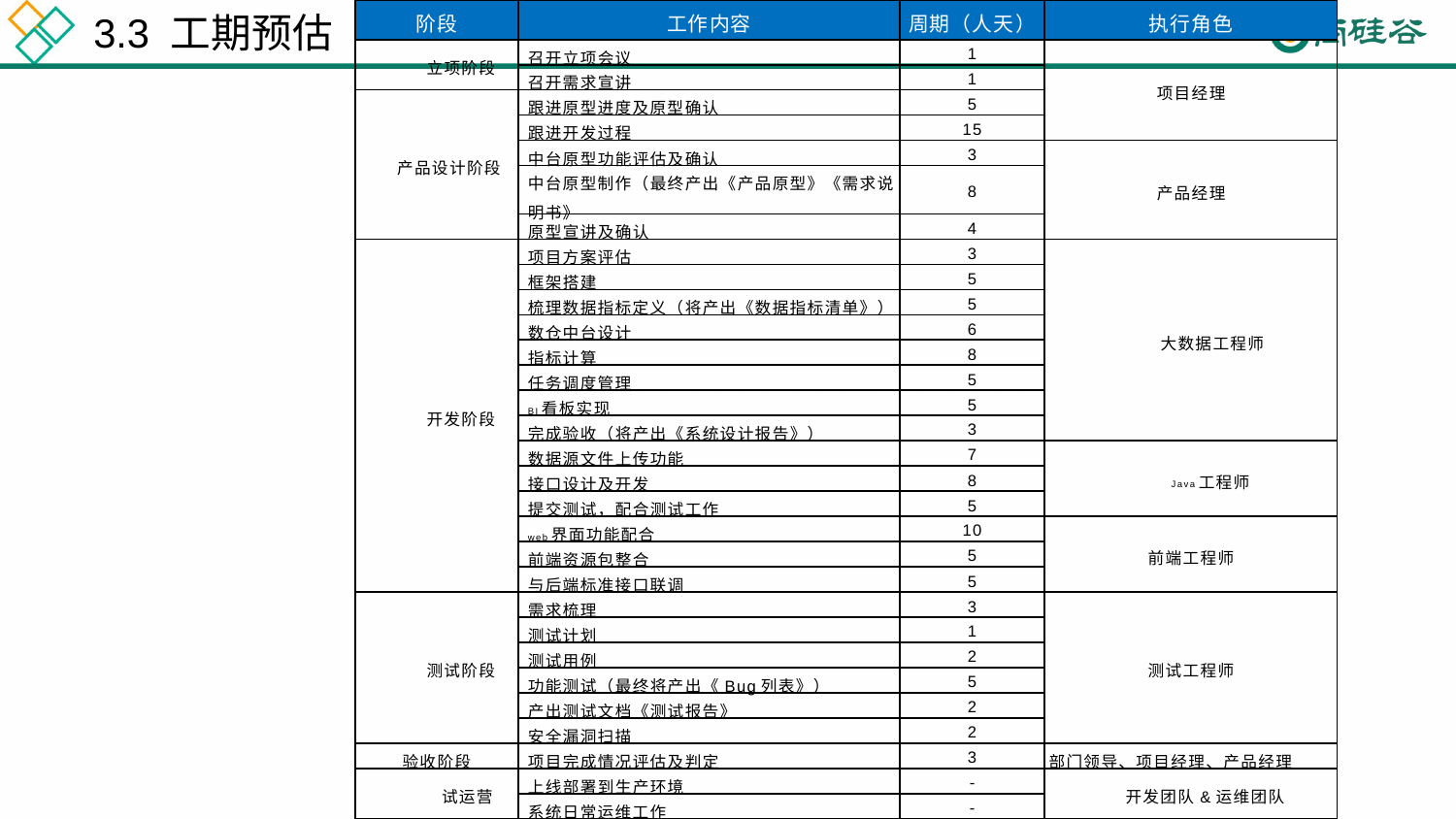

3.3 工期预估
| 阶段 | 工作内容 | 周期（人天） | 执行角色 |
| --- | --- | --- | --- |
| 立项阶段 | 召开立项会议 | 1 | 项目经理 |
|  | 召开需求宣讲 | 1 |  |
| 产品设计阶段 | 跟进原型进度及原型确认 | 5 |  |
|  | 跟进开发过程 | 15 |  |
|  | 中台原型功能评估及确认 | 3 | 产品经理 |
|  | 中台原型制作（最终产出《产品原型》《需求说明书》 | 8 |  |
|  | 原型宣讲及确认 | 4 |  |
| 开发阶段 | 项目方案评估 | 3 | 大数据工程师 |
|  | 框架搭建 | 5 |  |
|  | 梳理数据指标定义（将产出《数据指标清单》） | 5 |  |
|  | 数仓中台设计 | 6 |  |
|  | 指标计算 | 8 |  |
|  | 任务调度管理 | 5 |  |
|  | BI看板实现 | 5 |  |
|  | 完成验收（将产出《系统设计报告》） | 3 |  |
|  | 数据源文件上传功能 | 7 | Java工程师 |
|  | 接口设计及开发 | 8 |  |
|  | 提交测试，配合测试工作 | 5 |  |
|  | web界面功能配合 | 10 | 前端工程师 |
|  | 前端资源包整合 | 5 |  |
|  | 与后端标准接口联调 | 5 |  |
| 测试阶段 | 需求梳理 | 3 | 测试工程师 |
|  | 测试计划 | 1 |  |
|  | 测试用例 | 2 |  |
|  | 功能测试（最终将产出《Bug列表》） | 5 |  |
|  | 产出测试文档《测试报告》 | 2 |  |
|  | 安全漏洞扫描 | 2 |  |
| 验收阶段 | 项目完成情况评估及判定 | 3 | 部门领导、项目经理、产品经理 |
| 试运营 | 上线部署到生产环境 | - | 开发团队&运维团队 |
|  | 系统日常运维工作 | - |  |
| 结合运营项目 | 与运营团队沟通建立一个项目的合作 | - | 部门领导、项目经理、产品经理 |
|  | 数据报表迁移到数仓中台 | - |  |
|  | 新需求的承接迭代 | - |  |